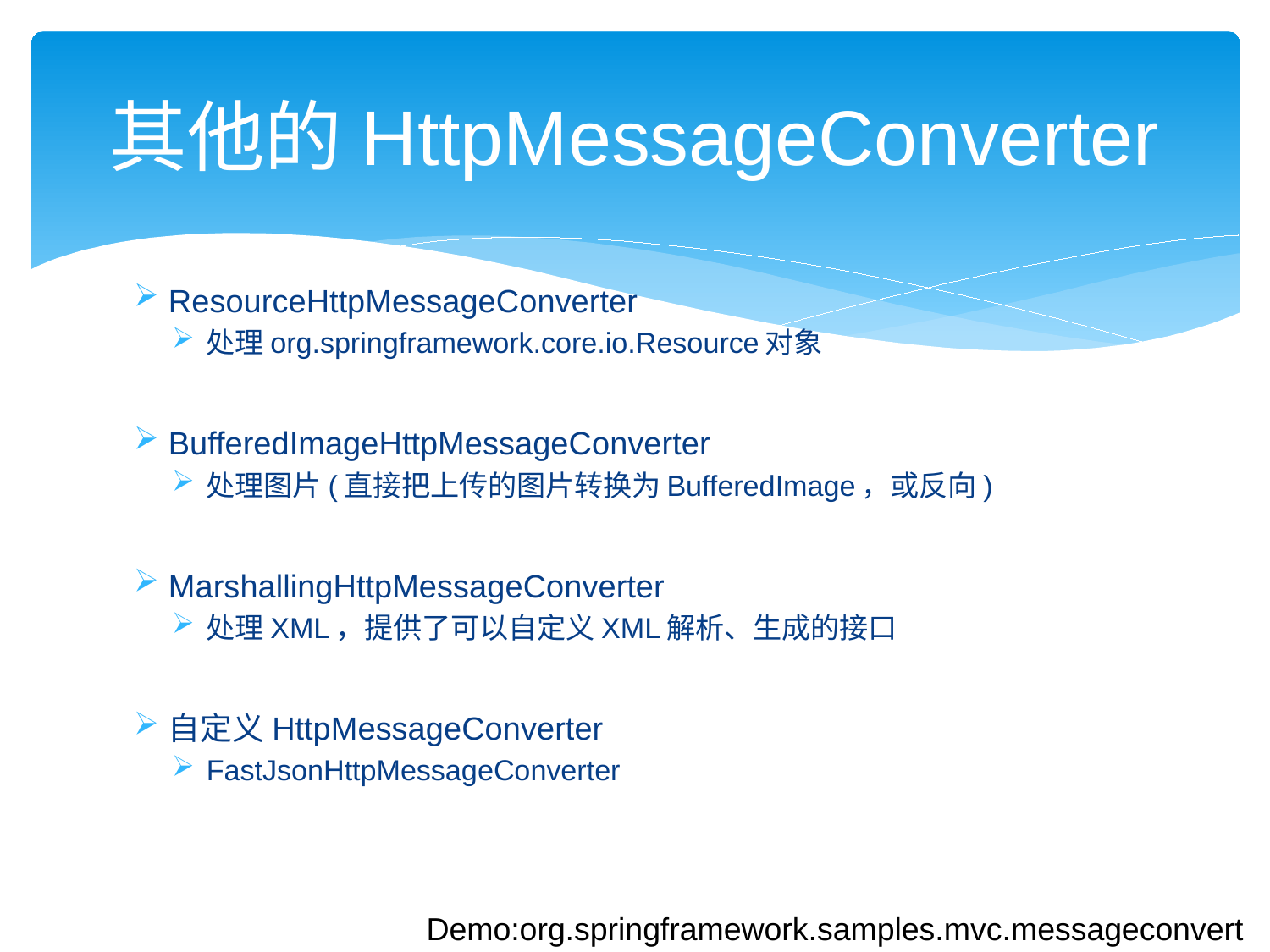

# 其他的HttpMessageConverter
ResourceHttpMessageConverter
处理org.springframework.core.io.Resource对象

BufferedImageHttpMessageConverter
处理图片(直接把上传的图片转换为BufferedImage，或反向)

MarshallingHttpMessageConverter
处理XML，提供了可以自定义XML解析、生成的接口

自定义HttpMessageConverter
FastJsonHttpMessageConverter
Demo:org.springframework.samples.mvc.messageconverters